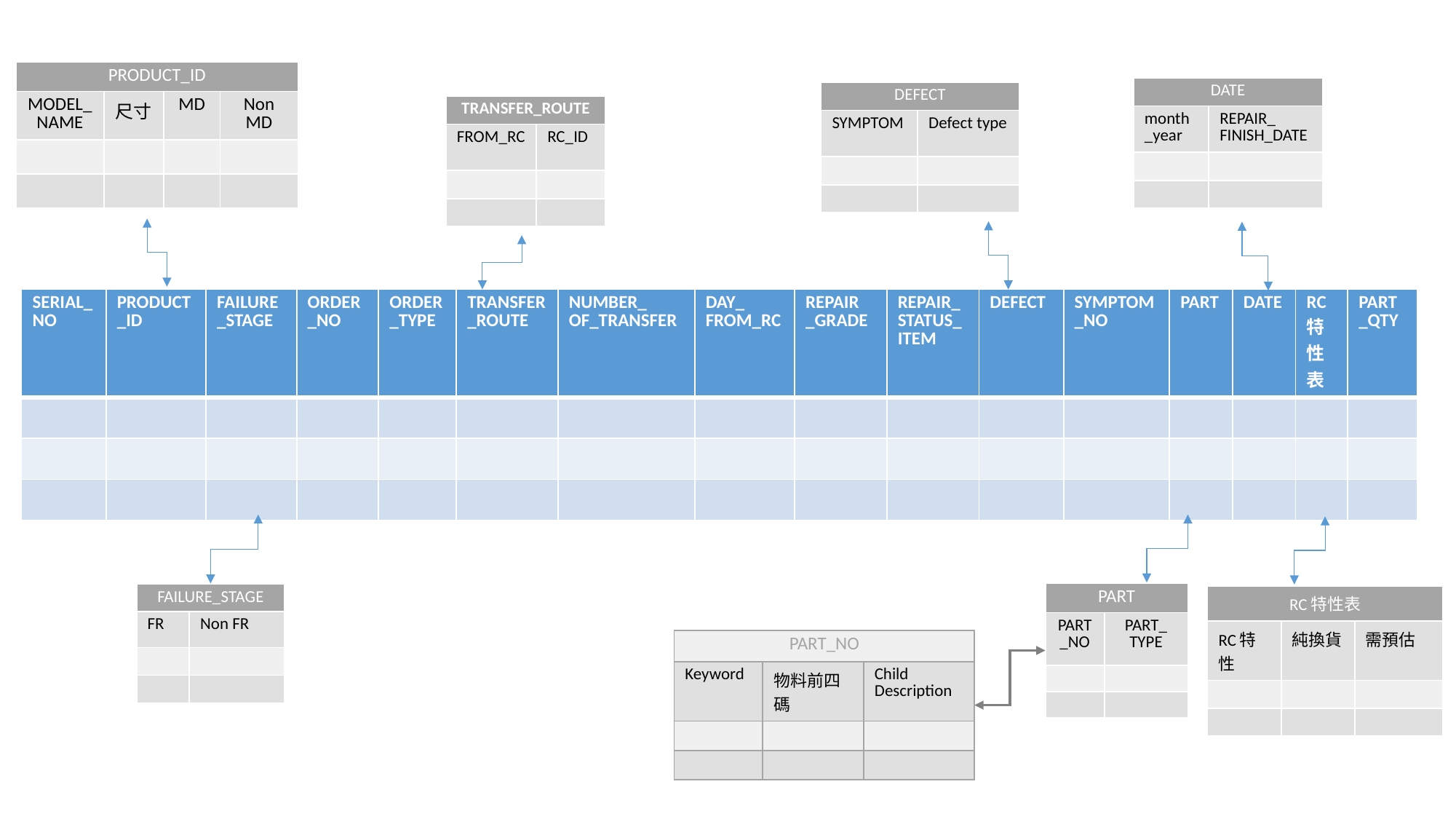

| PRODUCT\_ID |  |  |  |
| --- | --- | --- | --- |
| MODEL\_ NAME | 尺寸 | MD | Non MD |
|  |  |  |  |
|  |  |  |  |
| DATE |  |
| --- | --- |
| month\_year | REPAIR\_ FINISH\_DATE |
|  |  |
|  |  |
| DEFECT |  |
| --- | --- |
| SYMPTOM | Defect type |
|  |  |
|  |  |
| TRANSFER\_ROUTE |  |
| --- | --- |
| FROM\_RC | RC\_ID |
|  |  |
|  |  |
| SERIAL\_NO | PRODUCT\_ID | FAILURE \_STAGE | ORDER\_NO | ORDER \_TYPE | TRANSFER \_ROUTE | NUMBER\_ OF\_TRANSFER | DAY\_ FROM\_RC | REPAIR \_GRADE | REPAIR\_ STATUS\_ ITEM | DEFECT | SYMPTOM \_NO | PART | DATE | RC 特性表 | PART \_QTY |
| --- | --- | --- | --- | --- | --- | --- | --- | --- | --- | --- | --- | --- | --- | --- | --- |
|  |  |  |  |  |  |  |  |  |  |  |  |  |  |  |  |
|  |  |  |  |  |  |  |  |  |  |  |  |  |  |  |  |
|  |  |  |  |  |  |  |  |  |  |  |  |  |  |  |  |
| PART |  |
| --- | --- |
| PART\_NO | PART\_ TYPE |
|  |  |
|  |  |
| FAILURE\_STAGE |  |
| --- | --- |
| FR | Non FR |
|  |  |
|  |  |
| RC特性表 |  |  |
| --- | --- | --- |
| RC特性 | 純換貨 | 需預估 |
|  |  |  |
|  |  |  |
| PART\_NO |  |  |
| --- | --- | --- |
| Keyword | 物料前四碼 | Child Description |
|  |  |  |
|  |  |  |